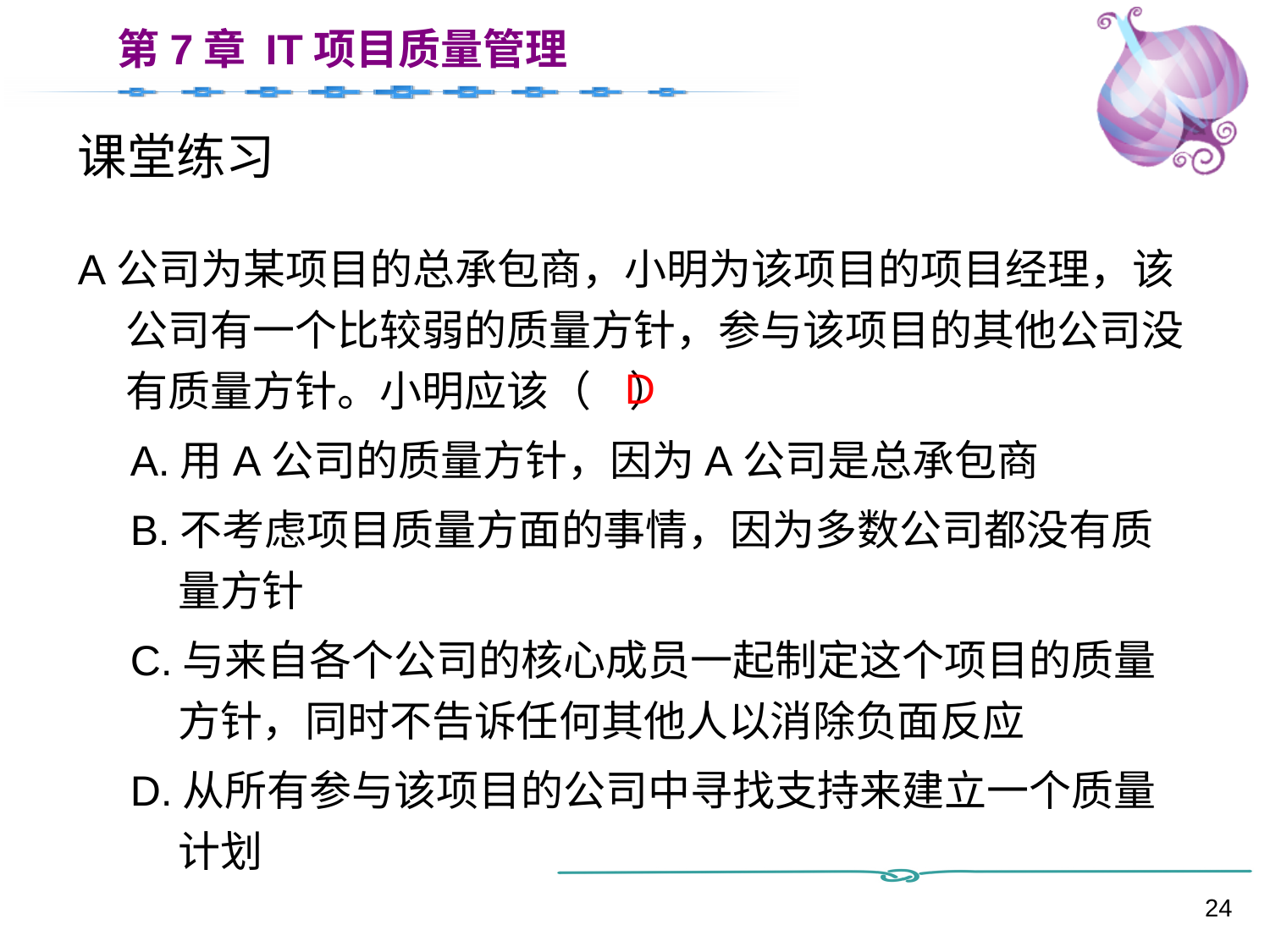

# 课堂练习
A公司为某项目的总承包商，小明为该项目的项目经理，该公司有一个比较弱的质量方针，参与该项目的其他公司没有质量方针。小明应该（    ）
A.用A公司的质量方针，因为A公司是总承包商
B.不考虑项目质量方面的事情，因为多数公司都没有质量方针
C.与来自各个公司的核心成员一起制定这个项目的质量方针，同时不告诉任何其他人以消除负面反应
D.从所有参与该项目的公司中寻找支持来建立一个质量计划

D
24